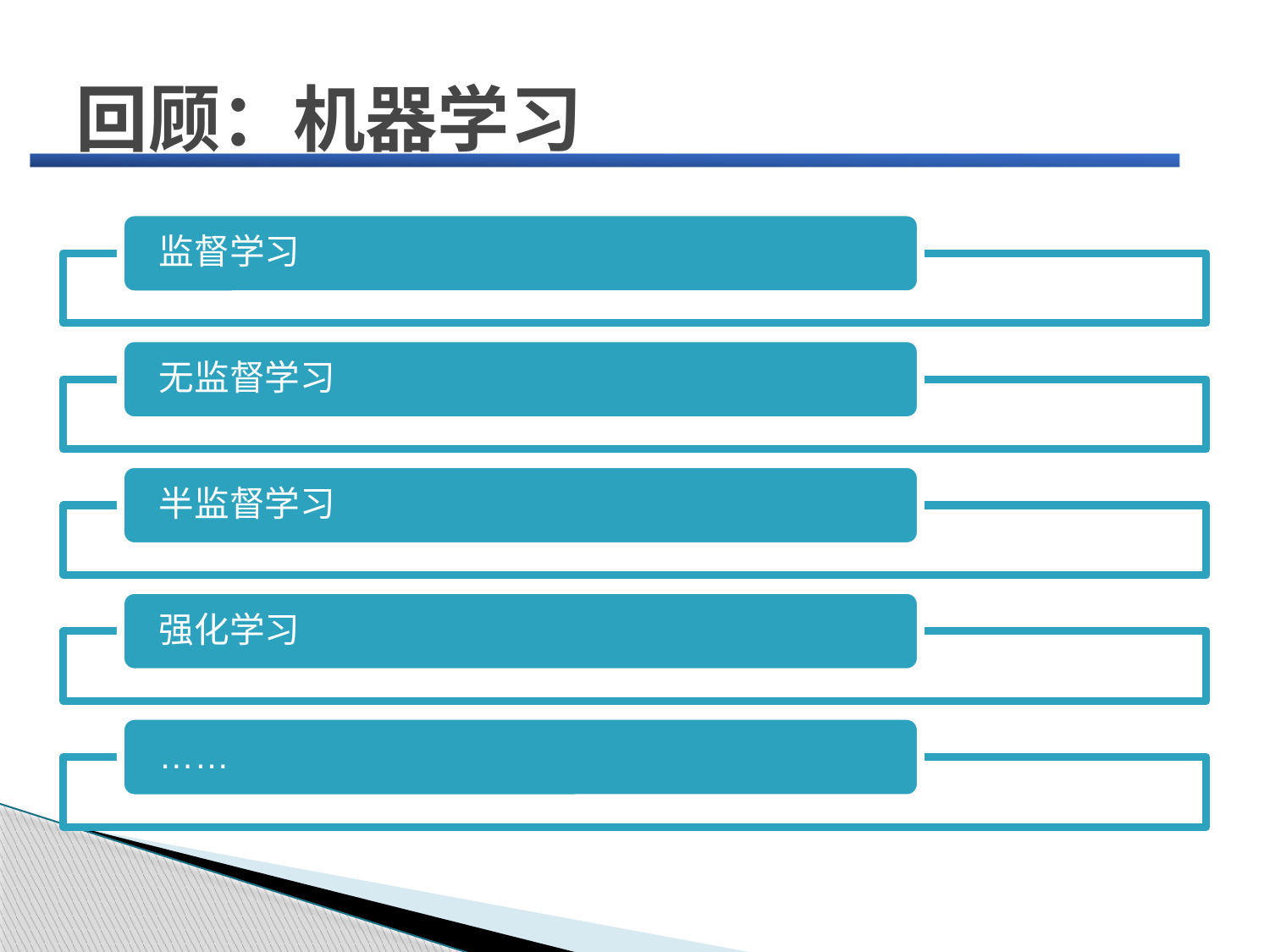

# 回顾：机器学习
监督学习
无监督学习
半监督学习
强化学习
……